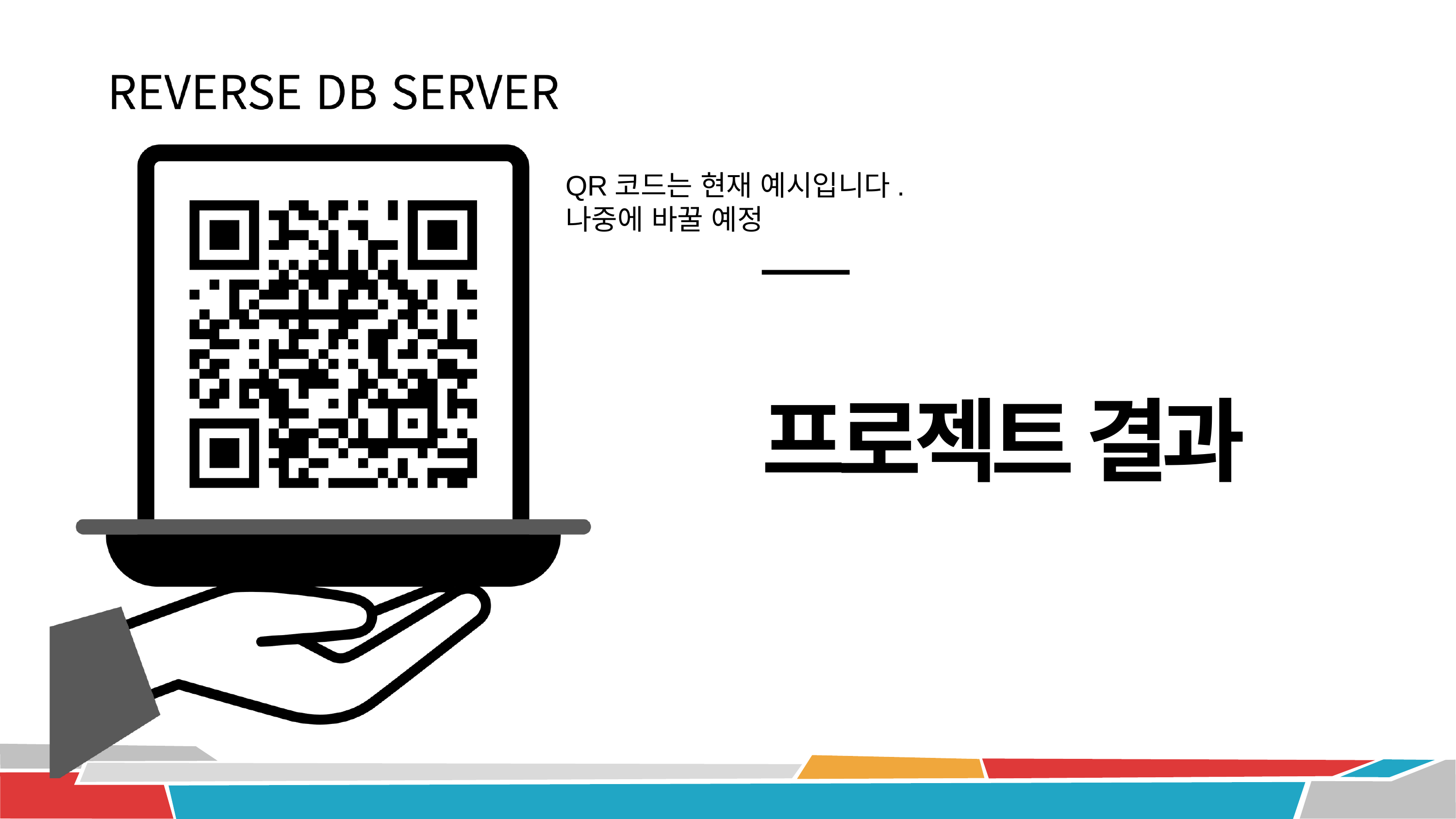

QR코드는 현재 예시입니다.
나중에 바꿀 예정

프로젝트 결과